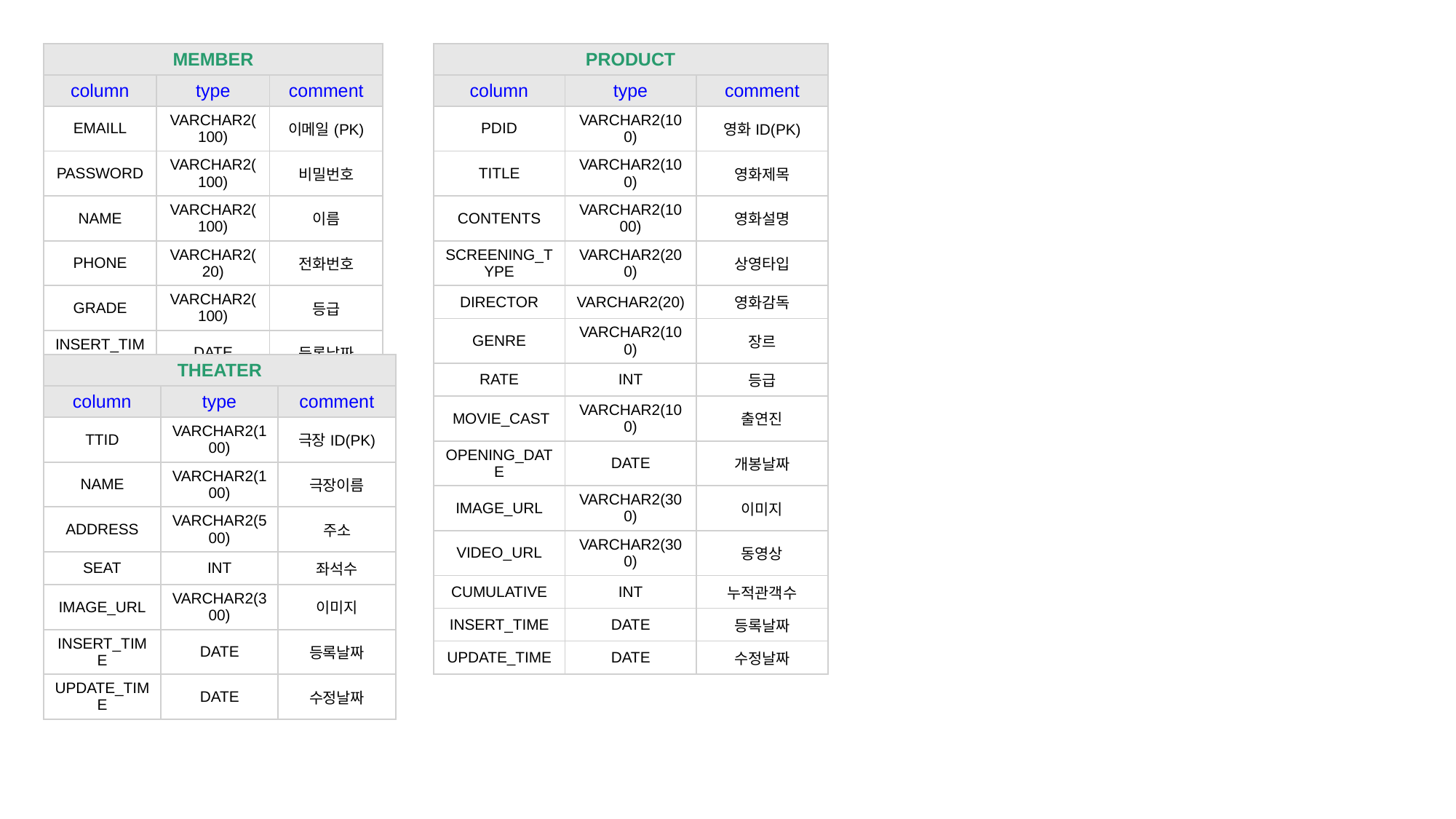

| MEMBER |  |  |
| --- | --- | --- |
| column | type | comment |
| EMAILL | VARCHAR2(100) | 이메일(PK) |
| PASSWORD | VARCHAR2(100) | 비밀번호 |
| NAME | VARCHAR2(100) | 이름 |
| PHONE | VARCHAR2(20) | 전화번호 |
| GRADE | VARCHAR2(100) | 등급 |
| INSERT\_TIME | DATE | 등록날짜 |
| UPDATE\_TIME | DATE | 수정날짜 |
| PRODUCT |  |  |
| --- | --- | --- |
| column | type | comment |
| PDID | VARCHAR2(100) | 영화ID(PK) |
| TITLE | VARCHAR2(100) | 영화제목 |
| CONTENTS | VARCHAR2(1000) | 영화설명 |
| SCREENING\_TYPE | VARCHAR2(200) | 상영타입 |
| DIRECTOR | VARCHAR2(20) | 영화감독 |
| GENRE | VARCHAR2(100) | 장르 |
| RATE | INT | 등급 |
| MOVIE\_CAST | VARCHAR2(100) | 출연진 |
| OPENING\_DATE | DATE | 개봉날짜 |
| IMAGE\_URL | VARCHAR2(300) | 이미지 |
| VIDEO\_URL | VARCHAR2(300) | 동영상 |
| CUMULATIVE | INT | 누적관객수 |
| INSERT\_TIME | DATE | 등록날짜 |
| UPDATE\_TIME | DATE | 수정날짜 |
| THEATER |  |  |
| --- | --- | --- |
| column | type | comment |
| TTID | VARCHAR2(100) | 극장ID(PK) |
| NAME | VARCHAR2(100) | 극장이름 |
| ADDRESS | VARCHAR2(500) | 주소 |
| SEAT | INT | 좌석수 |
| IMAGE\_URL | VARCHAR2(300) | 이미지 |
| INSERT\_TIME | DATE | 등록날짜 |
| UPDATE\_TIME | DATE | 수정날짜 |